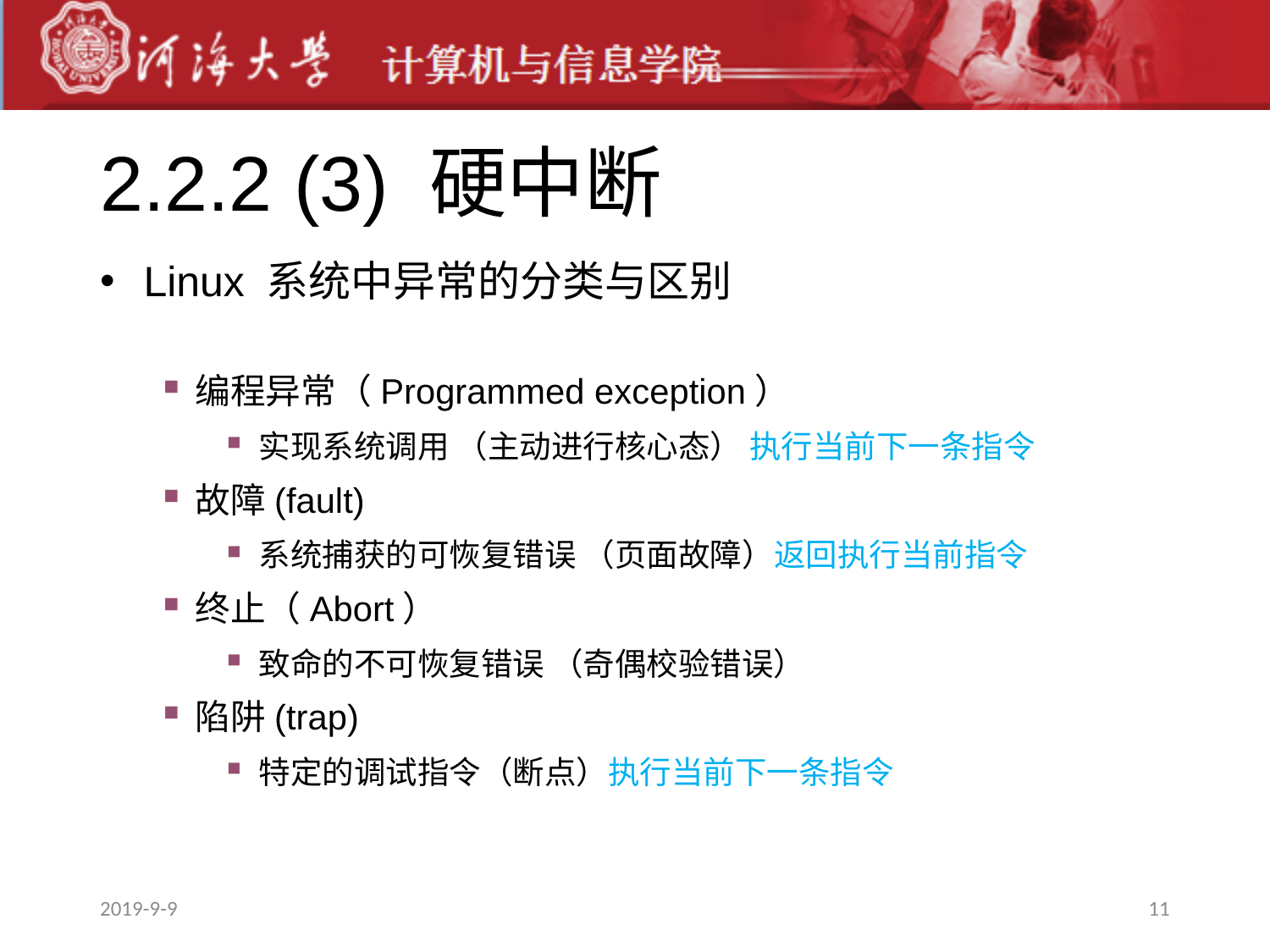

# 2.2.2 (3) 硬中断
 Linux 系统中异常的分类与区别

编程异常（Programmed exception）
实现系统调用 （主动进行核心态） 执行当前下一条指令
故障(fault)
系统捕获的可恢复错误 （页面故障）返回执行当前指令
终止（Abort）
致命的不可恢复错误 （奇偶校验错误）
陷阱(trap)
特定的调试指令（断点）执行当前下一条指令

2019-9-9
11